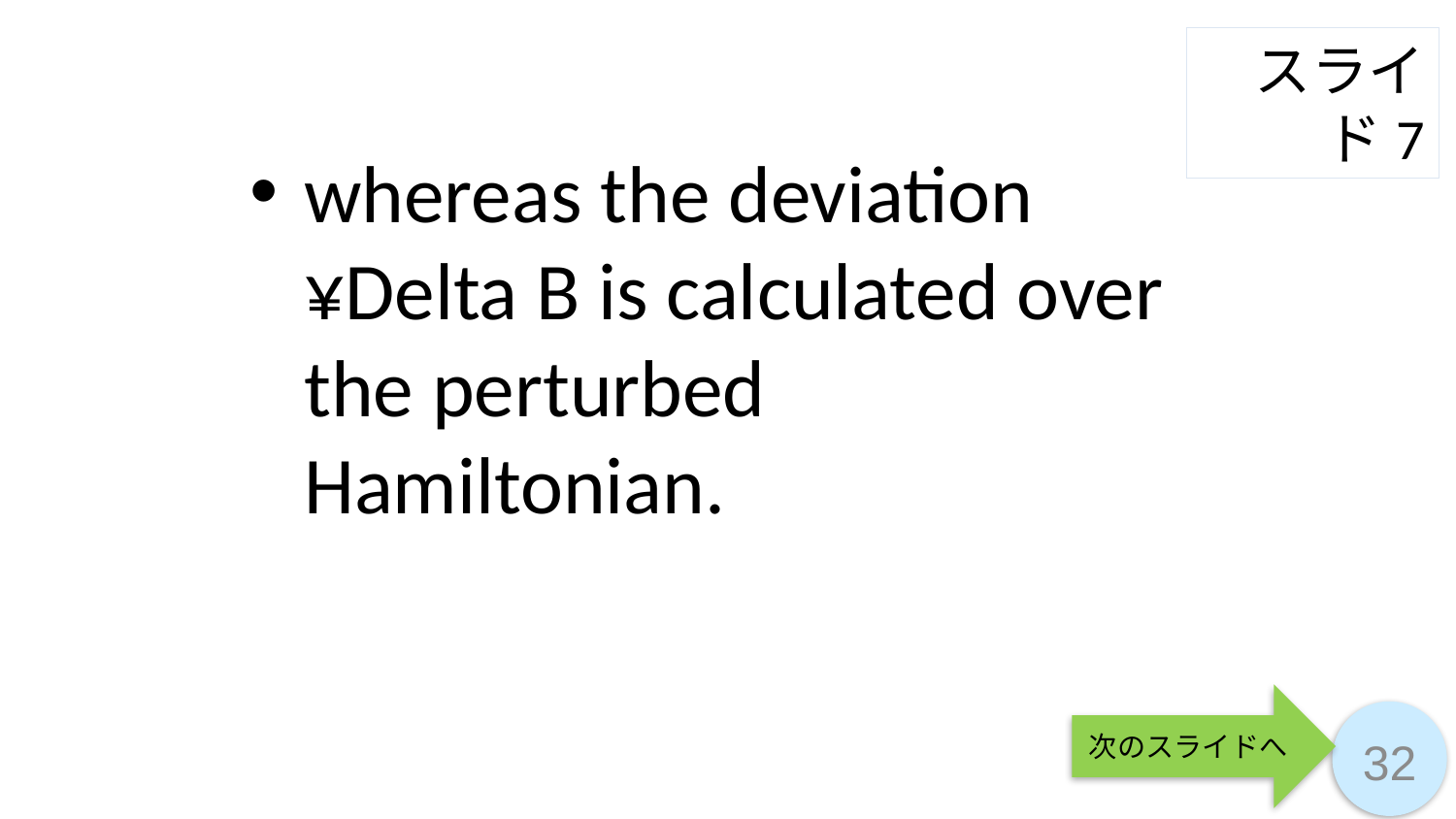

スライド7
whereas the deviation ¥Delta B is calculated over the perturbed Hamiltonian.
次のスライドへ
32